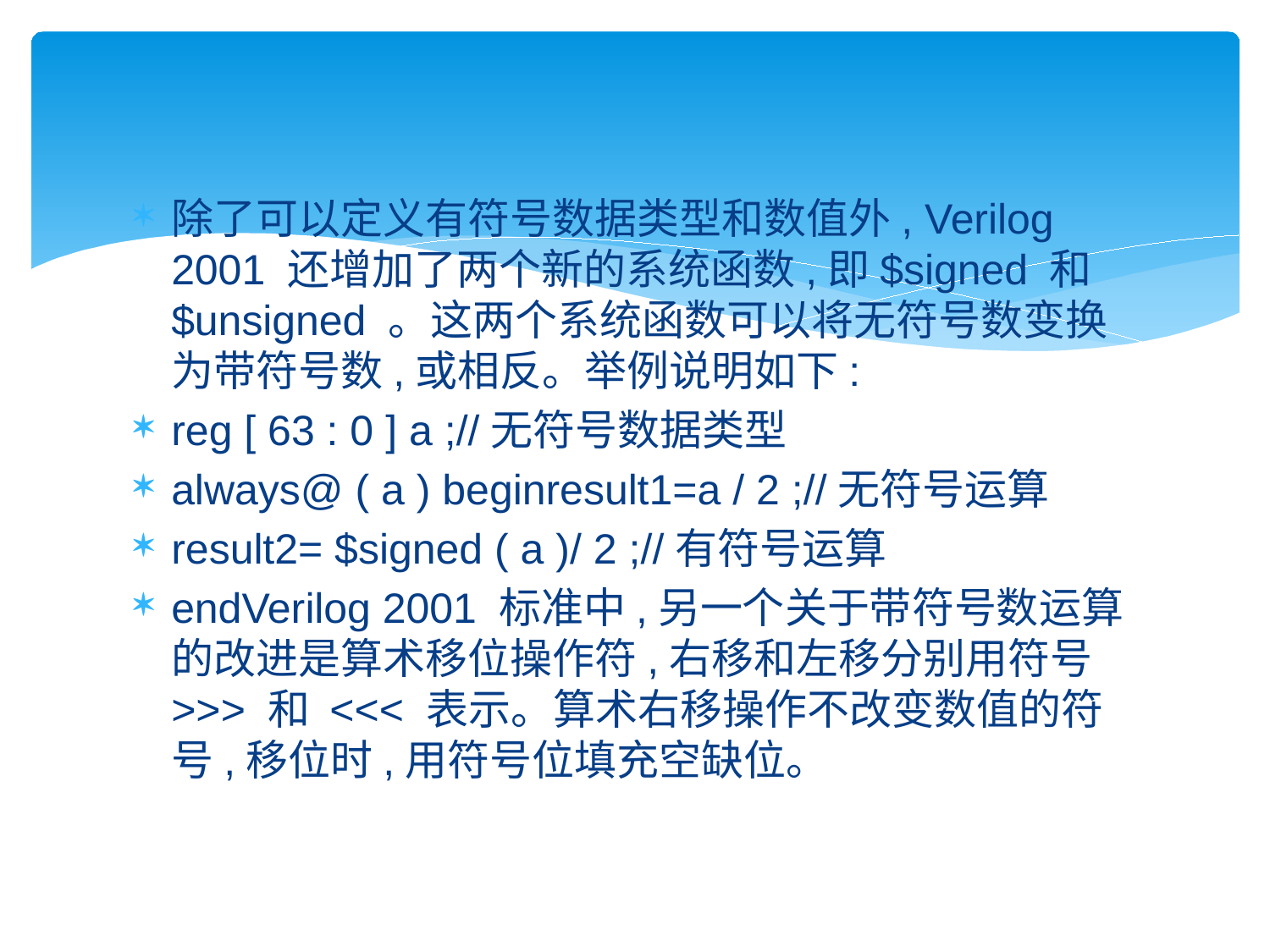

#
除了可以定义有符号数据类型和数值外, Verilog 2001 还增加了两个新的系统函数,即$signed 和 $unsigned 。这两个系统函数可以将无符号数变换为带符号数,或相反。举例说明如下:
reg [ 63 : 0 ] a ;//无符号数据类型
always@ ( a ) beginresult1=a / 2 ;//无符号运算
result2= $signed ( a )/ 2 ;//有符号运算
endVerilog 2001 标准中,另一个关于带符号数运算的改进是算术移位操作符,右移和左移分别用符号 >>> 和 <<< 表示。算术右移操作不改变数值的符号,移位时,用符号位填充空缺位。